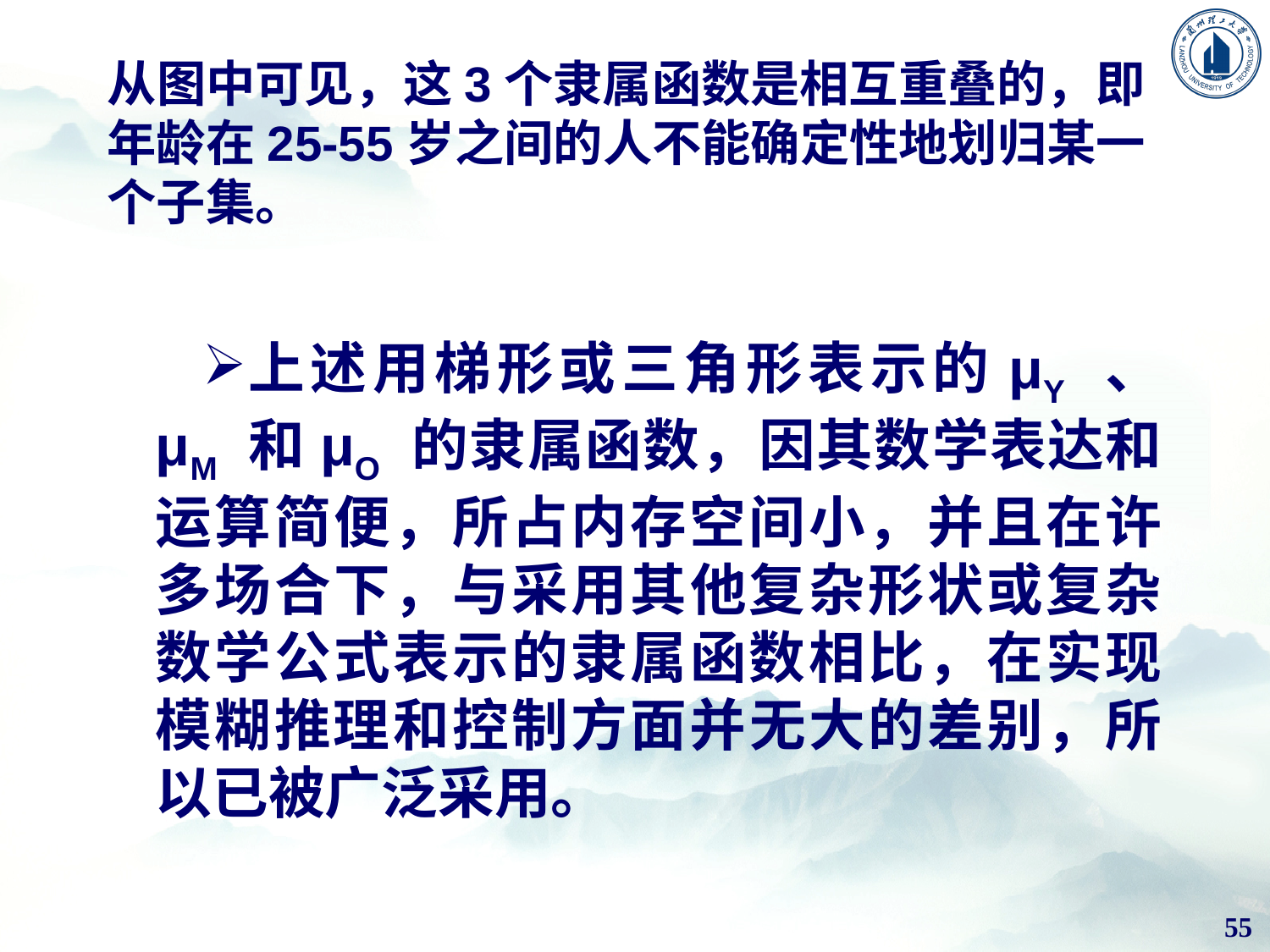

从图中可见，这3个隶属函数是相互重叠的，即年龄在25-55岁之间的人不能确定性地划归某一个子集。
上述用梯形或三角形表示的μY 、 μM 和μO 的隶属函数，因其数学表达和运算简便，所占内存空间小，并且在许多场合下，与采用其他复杂形状或复杂数学公式表示的隶属函数相比，在实现模糊推理和控制方面并无大的差别，所以已被广泛采用。
55